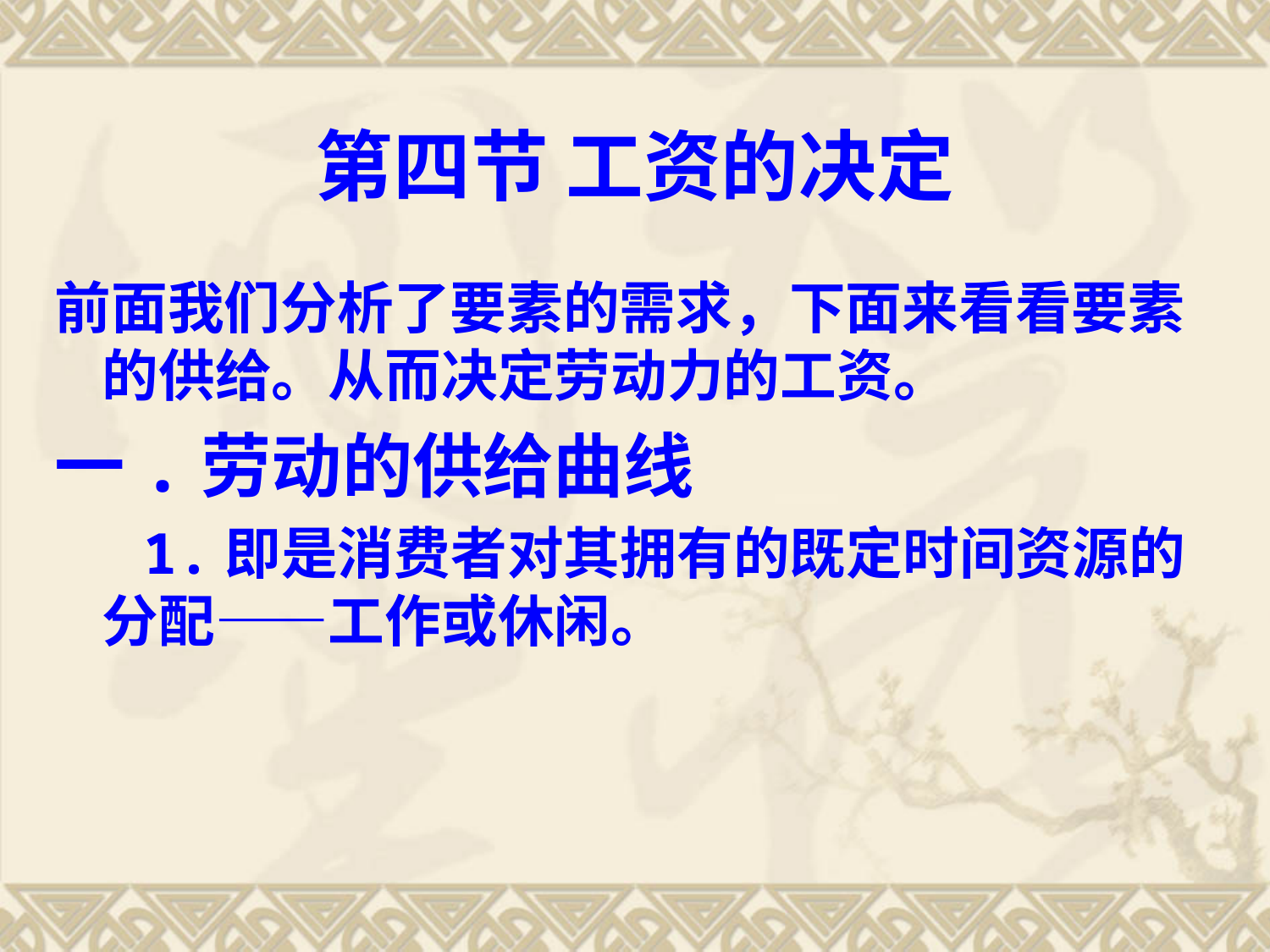

第四节 工资的决定
前面我们分析了要素的需求，下面来看看要素的供给。从而决定劳动力的工资。
一.劳动的供给曲线
   1.即是消费者对其拥有的既定时间资源的分配——工作或休闲。